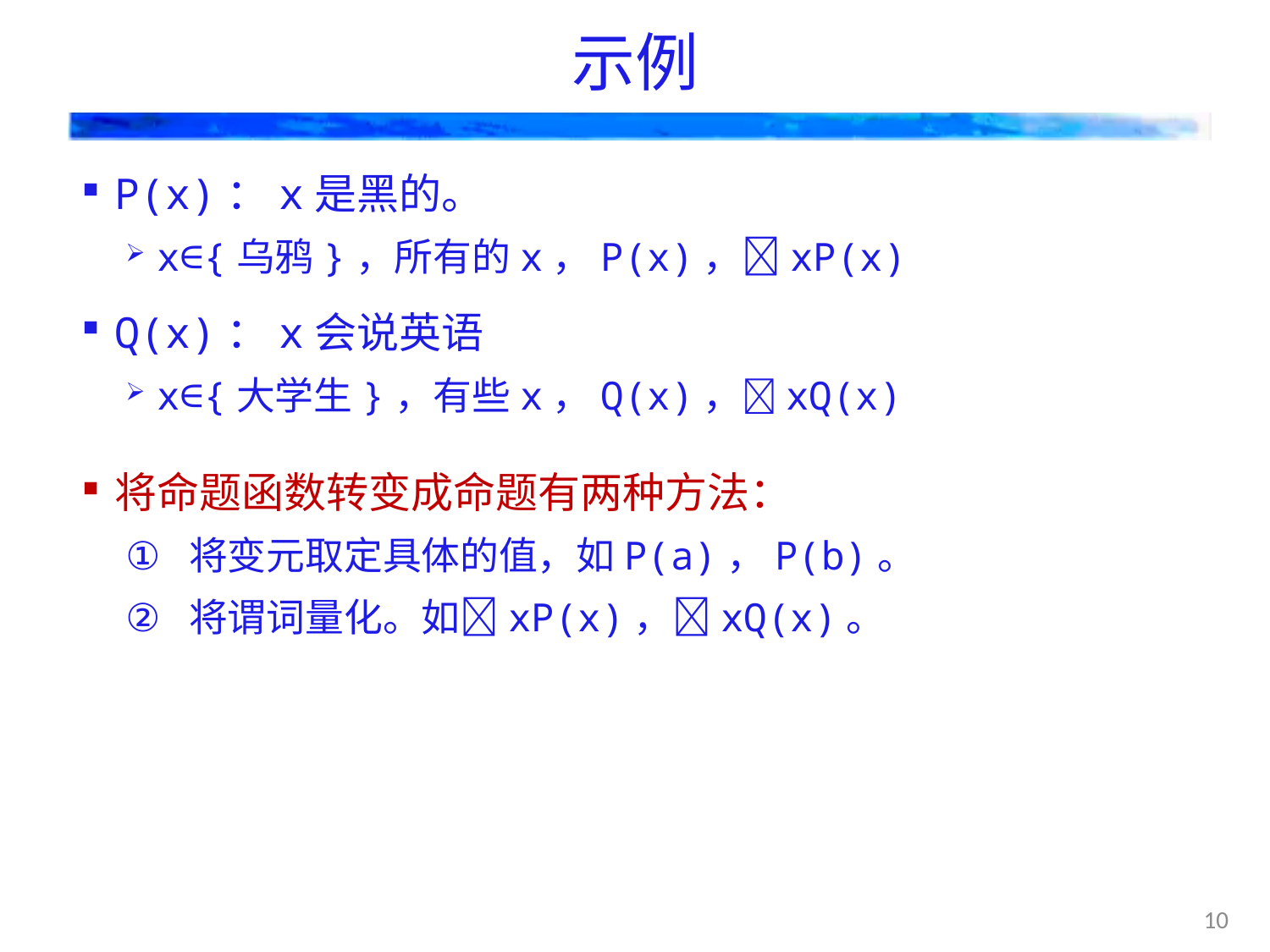

# 示例
P(x)：x是黑的。
x∈{乌鸦}，所有的x，P(x)，∀xP(x)
Q(x)：x会说英语
x∈{大学生}，有些x，Q(x)，∃xQ(x)
将命题函数转变成命题有两种方法：
将变元取定具体的值，如P(a)，P(b)。
将谓词量化。如∀xP(x)，∃xQ(x)。
10